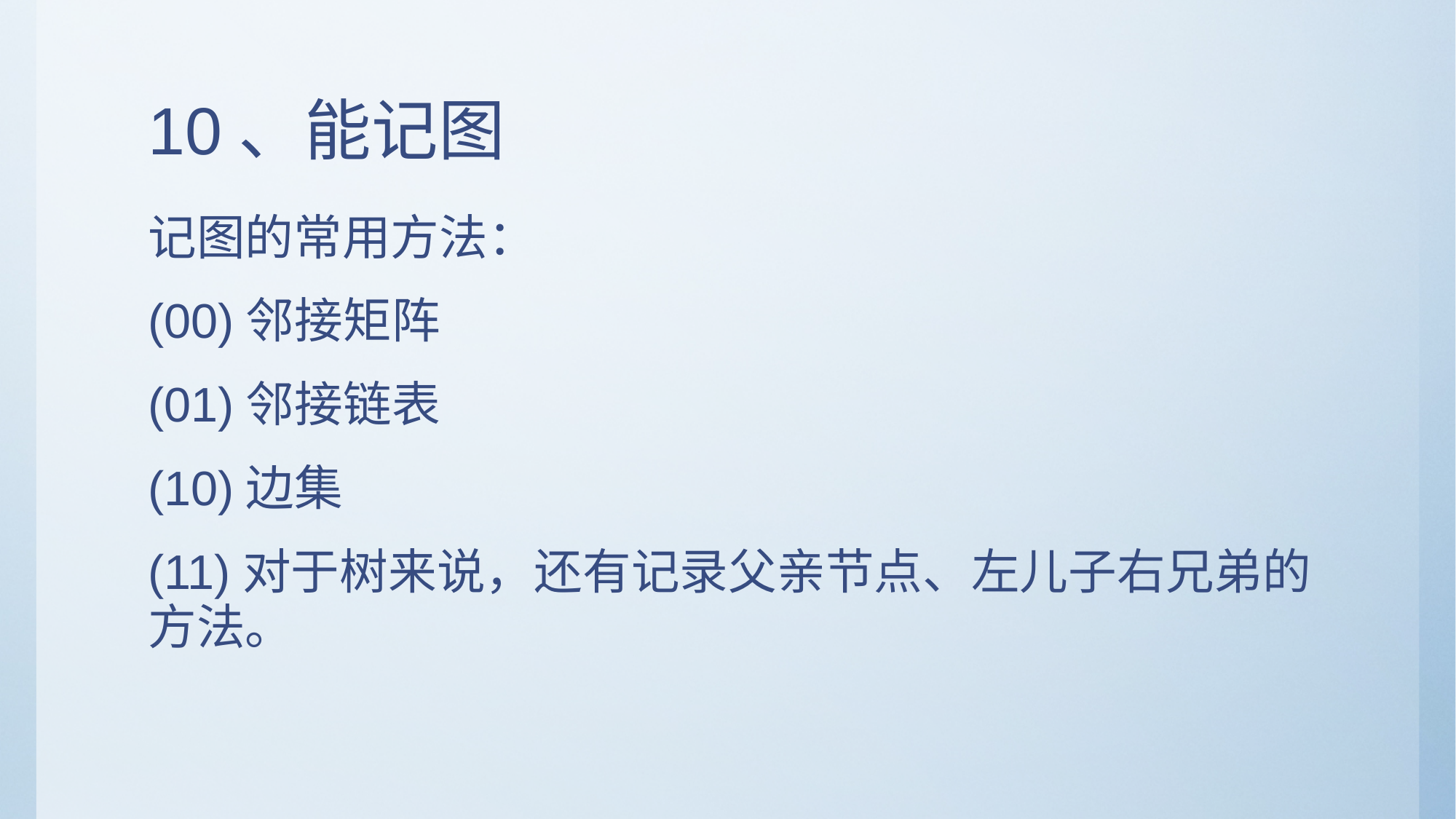

# 10、能记图
记图的常用方法：
(00)邻接矩阵
(01)邻接链表
(10)边集
(11)对于树来说，还有记录父亲节点、左儿子右兄弟的方法。